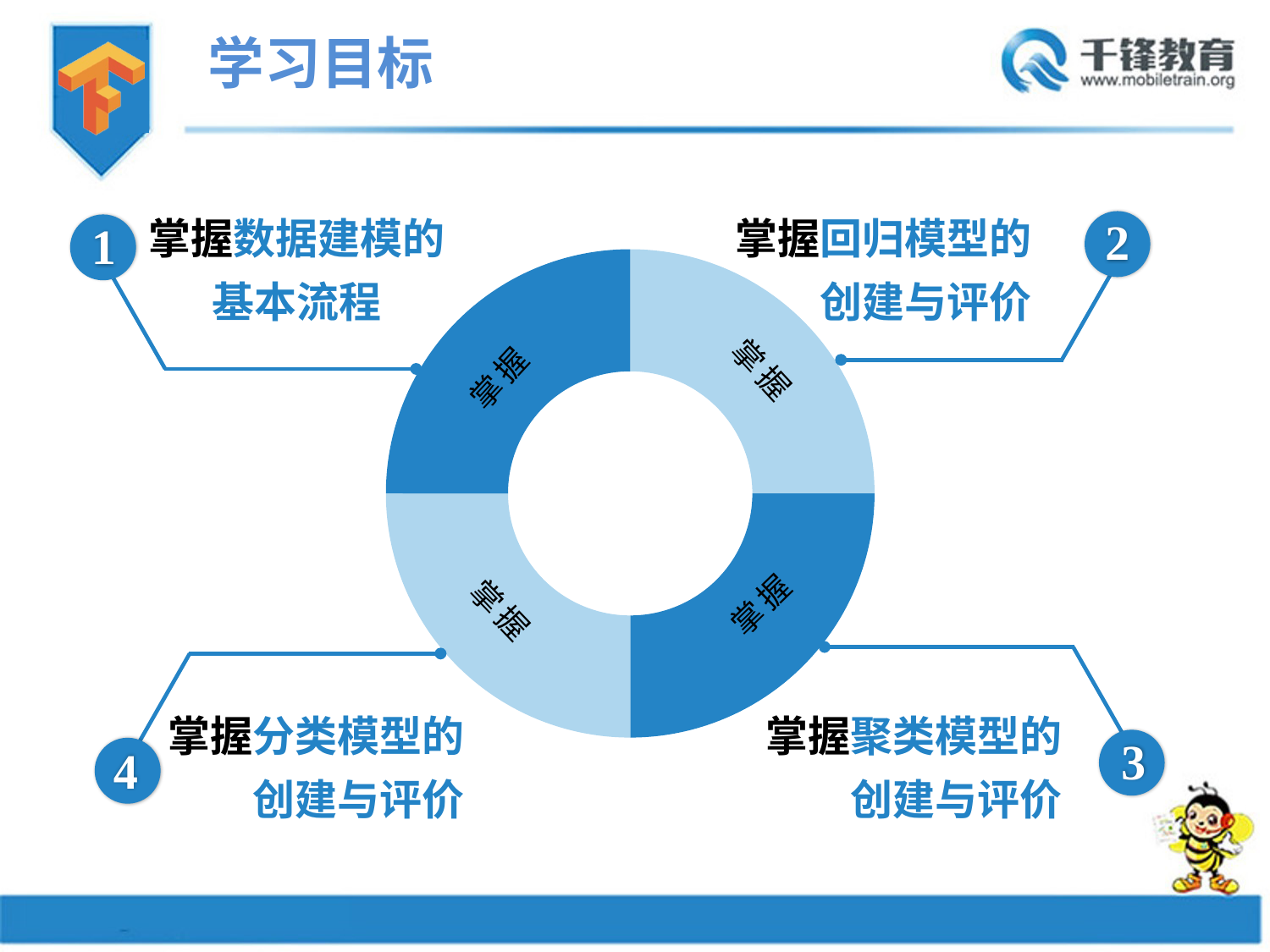

学习目标
掌握回归模型的创建与评价
2

掌握数据建模的基本流程
1

### Chart

| Category | 销售额 |
|---|---|
| 掌握知识 | 2.5 |
| 理解知识 | 2.5 |
| 熟悉知识 | 2.5 |
| 了解知识 | 2.5 |
掌握
掌握
掌握
掌握
掌握聚类模型的创建与评价
3

掌握分类模型的创建与评价
4